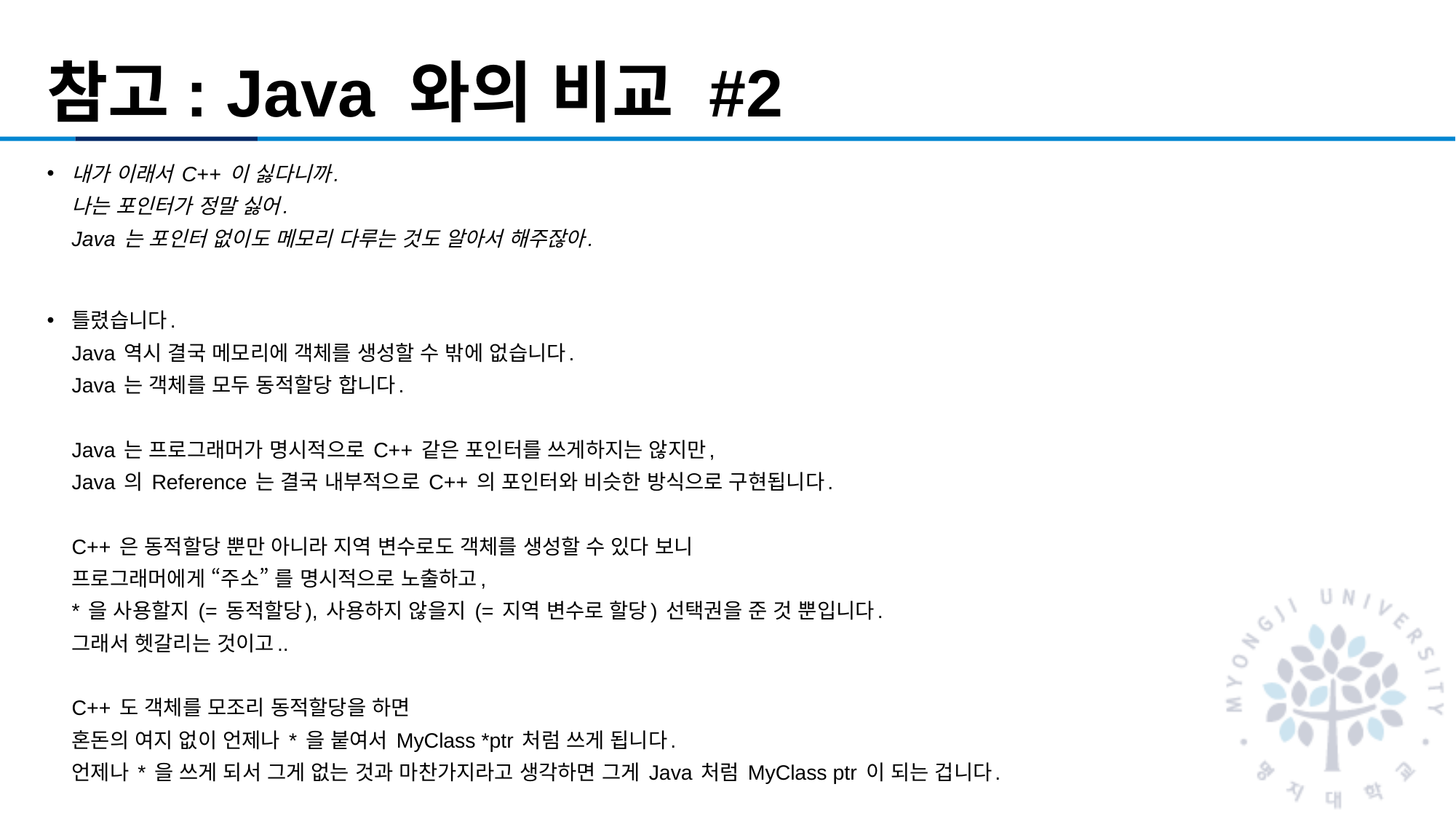

# 참고: Java 와의 비교 #2
내가 이래서 C++ 이 싫다니까.
나는 포인터가 정말 싫어.
Java 는 포인터 없이도 메모리 다루는 것도 알아서 해주잖아.

틀렸습니다.
Java 역시 결국 메모리에 객체를 생성할 수 밖에 없습니다.
Java 는 객체를 모두 동적할당 합니다.
Java 는 프로그래머가 명시적으로 C++ 같은 포인터를 쓰게하지는 않지만,
Java 의 Reference 는 결국 내부적으로 C++ 의 포인터와 비슷한 방식으로 구현됩니다.
C++ 은 동적할당 뿐만 아니라 지역 변수로도 객체를 생성할 수 있다 보니
프로그래머에게 “주소” 를 명시적으로 노출하고,
* 을 사용할지 (= 동적할당), 사용하지 않을지 (= 지역 변수로 할당) 선택권을 준 것 뿐입니다.
그래서 헷갈리는 것이고..
C++ 도 객체를 모조리 동적할당을 하면
혼돈의 여지 없이 언제나 * 을 붙여서 MyClass *ptr 처럼 쓰게 됩니다.
언제나 * 을 쓰게 되서 그게 없는 것과 마찬가지라고 생각하면 그게 Java 처럼 MyClass ptr 이 되는 겁니다.